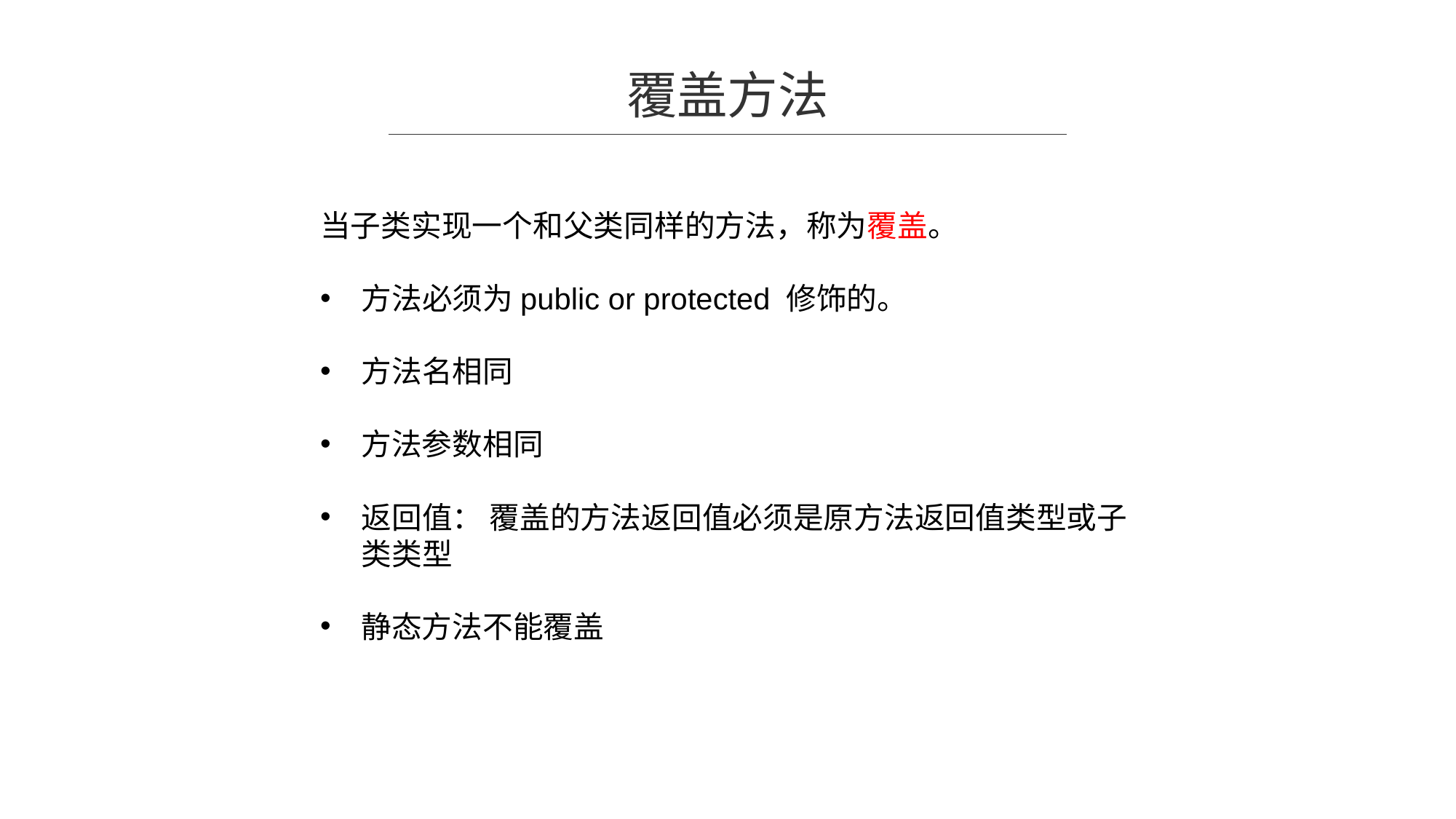

覆盖方法
当子类实现一个和父类同样的方法，称为覆盖。

方法必须为public or protected 修饰的。

方法名相同

方法参数相同

返回值： 覆盖的方法返回值必须是原方法返回值类型或子类类型

静态方法不能覆盖